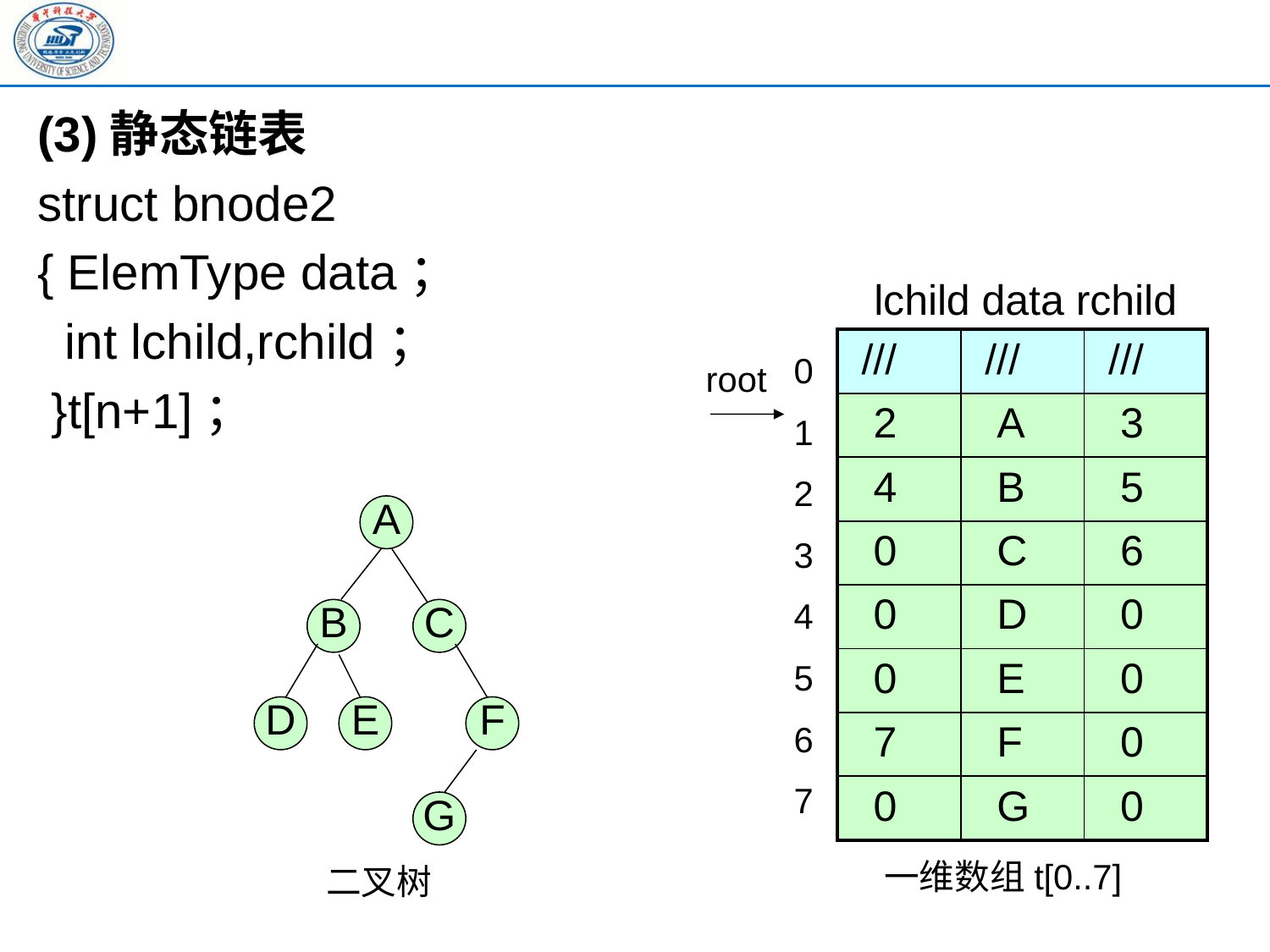

(3)静态链表
struct bnode2
{ ElemType data；
  int lchild,rchild；
 }t[n+1]；
lchild data rchild
0
1
2
3
4
5
6
7
| /// | /// | /// |
| --- | --- | --- |
| 2 | A | 3 |
| 4 | B | 5 |
| 0 | C | 6 |
| 0 | D | 0 |
| 0 | E | 0 |
| 7 | F | 0 |
| 0 | G | 0 |
root

A

B
C

D
E
F

G
一维数组t[0..7]
二叉树